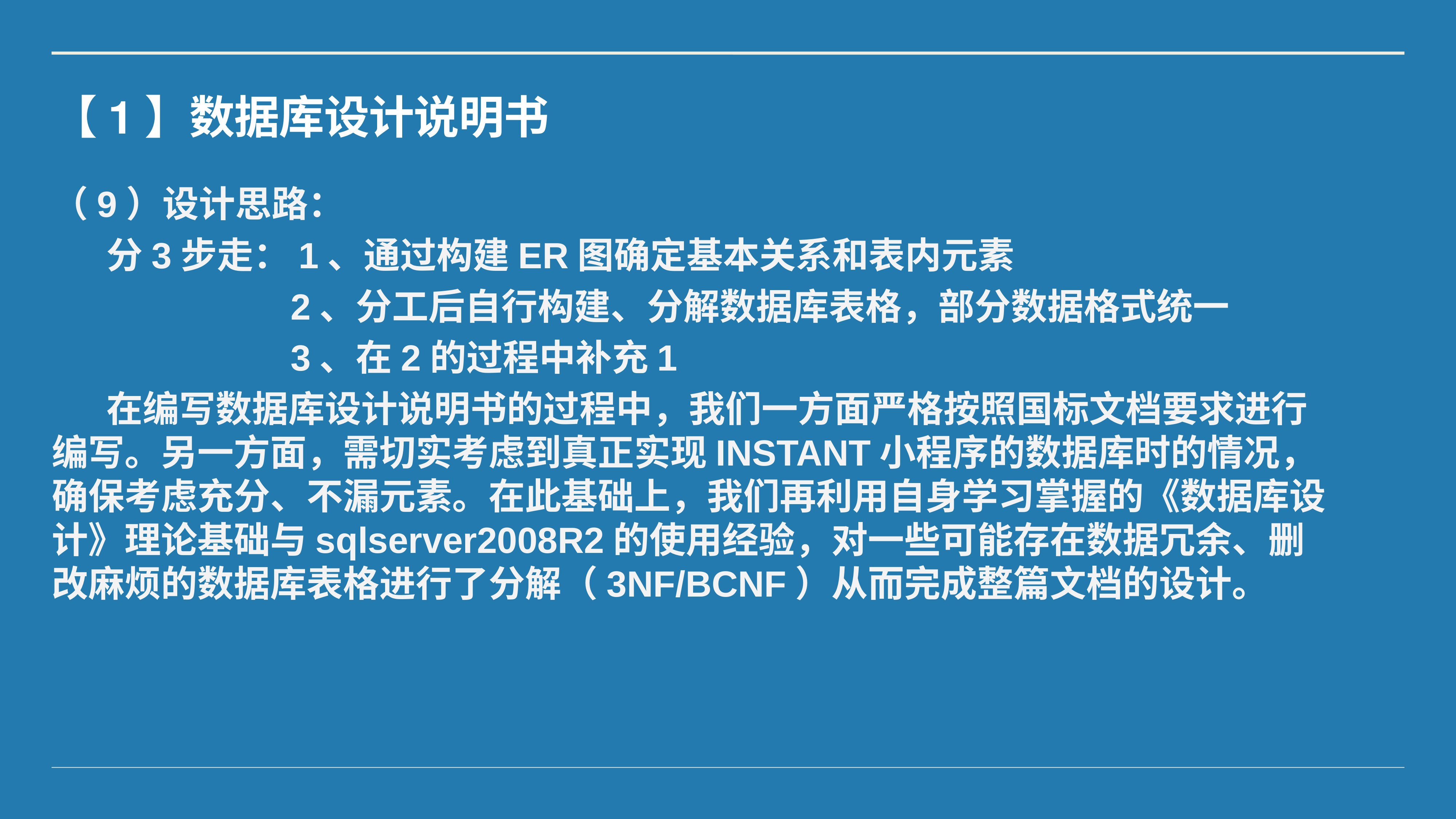

# 【1】数据库设计说明书
（9）设计思路：
	分3步走：1、通过构建ER图确定基本关系和表内元素
				  2、分工后自行构建、分解数据库表格，部分数据格式统一
				  3、在2的过程中补充1
	在编写数据库设计说明书的过程中，我们一方面严格按照国标文档要求进行编写。另一方面，需切实考虑到真正实现INSTANT小程序的数据库时的情况，确保考虑充分、不漏元素。在此基础上，我们再利用自身学习掌握的《数据库设计》理论基础与sqlserver2008R2的使用经验，对一些可能存在数据冗余、删改麻烦的数据库表格进行了分解（3NF/BCNF）从而完成整篇文档的设计。